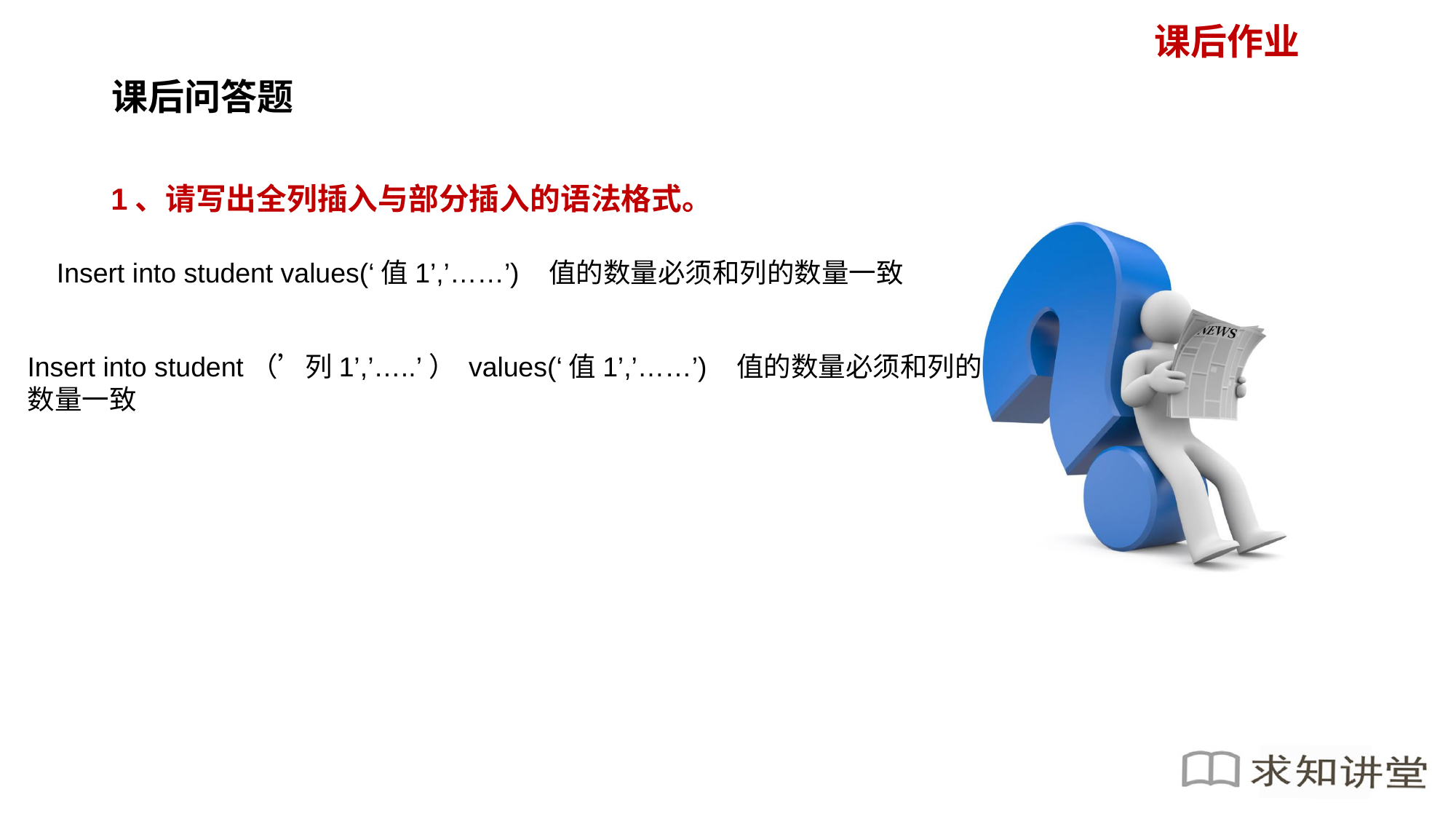

1、请写出全列插入与部分插入的语法格式。
Insert into student values(‘值1’,’……’)   值的数量必须和列的数量一致
Insert into student（’列1’,’…..’） values(‘值1’,’……’)   值的数量必须和列的
数量一致